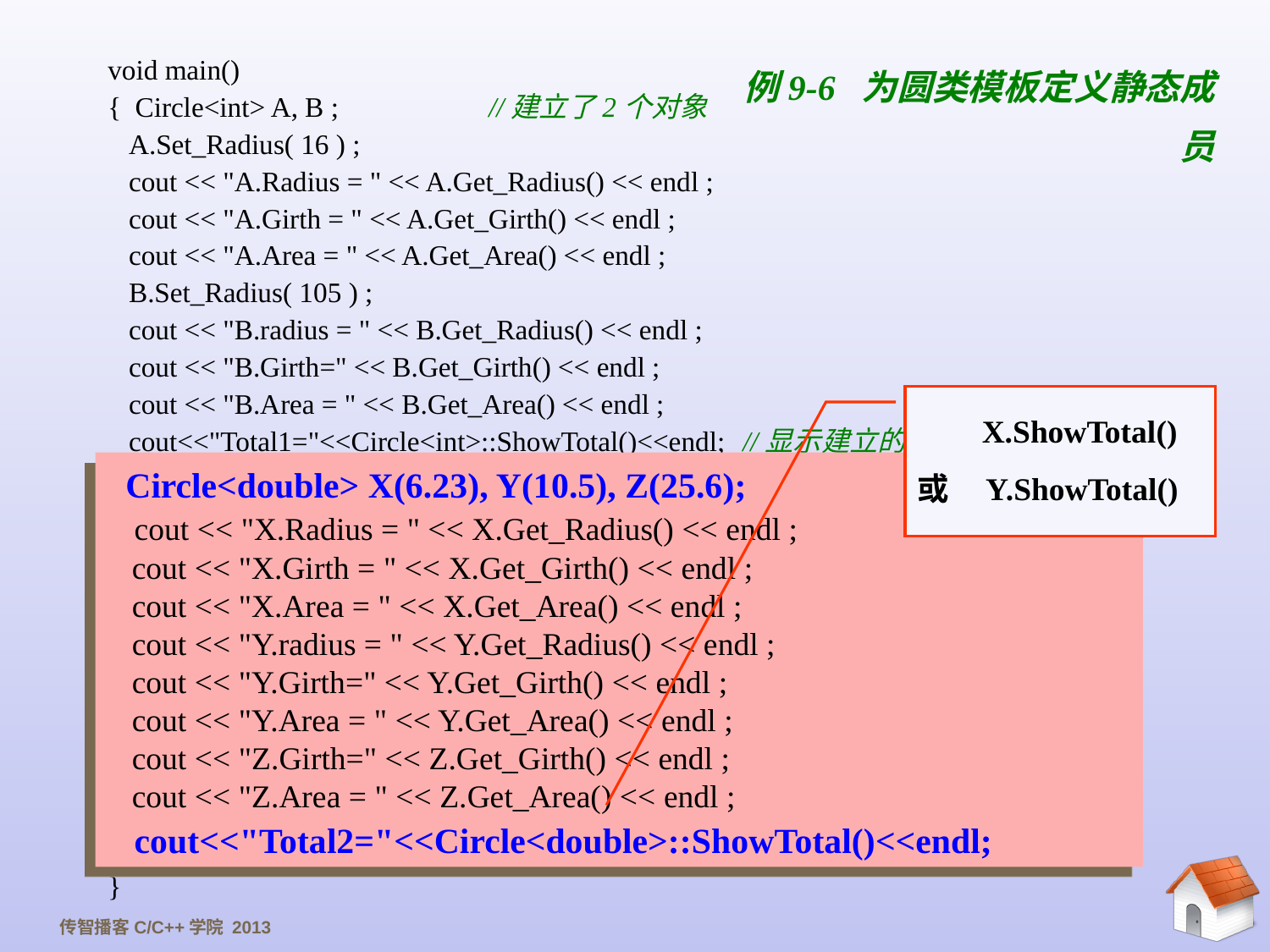

void main()
{  Circle<int> A, B ;		//建立了2个对象
   A.Set_Radius( 16 ) ;
   cout << "A.Radius = " << A.Get_Radius() << endl ;
   cout << "A.Girth = " << A.Get_Girth() << endl ;
   cout << "A.Area = " << A.Get_Area() << endl ;
   B.Set_Radius( 105 ) ;
   cout << "B.radius = " << B.Get_Radius() << endl ;
   cout << "B.Girth=" << B.Get_Girth() << endl ;
   cout << "B.Area = " << B.Get_Area() << endl ;
   cout<<"Total1="<<Circle<int>::ShowTotal()<<endl;	//显示建立的对象数
   cout<<endl;
   Circle<double> X(6.23), Y(10.5), Z(25.6);		//建立了3个对象
   cout << "X.Radius = " << X.Get_Radius() << endl ;
   cout << "X.Girth = " << X.Get_Girth() << endl ;
   cout << "X.Area = " << X.Get_Area() << endl ;
   cout << "Y.radius = " << Y.Get_Radius() << endl ;
   cout << "Y.Girth=" << Y.Get_Girth() << endl ;
   cout << "Y.Area = " << Y.Get_Area() << endl ;
   cout << "Z.Girth=" << Z.Get_Girth() << endl ;
   cout << "Z.Area = " << Z.Get_Area() << endl ;
   cout<<"Total2="<<Circle<double>::ShowTotal()<<endl;	//显示建立的对象数
}
例9-6  为圆类模板定义静态成员

        X.ShowTotal()
或    Y.ShowTotal()
  Circle<double> X(6.23), Y(10.5), Z(25.6);
   cout << "X.Radius = " << X.Get_Radius() << endl ;
   cout << "X.Girth = " << X.Get_Girth() << endl ;
   cout << "X.Area = " << X.Get_Area() << endl ;
   cout << "Y.radius = " << Y.Get_Radius() << endl ;
   cout << "Y.Girth=" << Y.Get_Girth() << endl ;
   cout << "Y.Area = " << Y.Get_Area() << endl ;
   cout << "Z.Girth=" << Z.Get_Girth() << endl ;
   cout << "Z.Area = " << Z.Get_Area() << endl ;
   cout<<"Total2="<<Circle<double>::ShowTotal()<<endl;